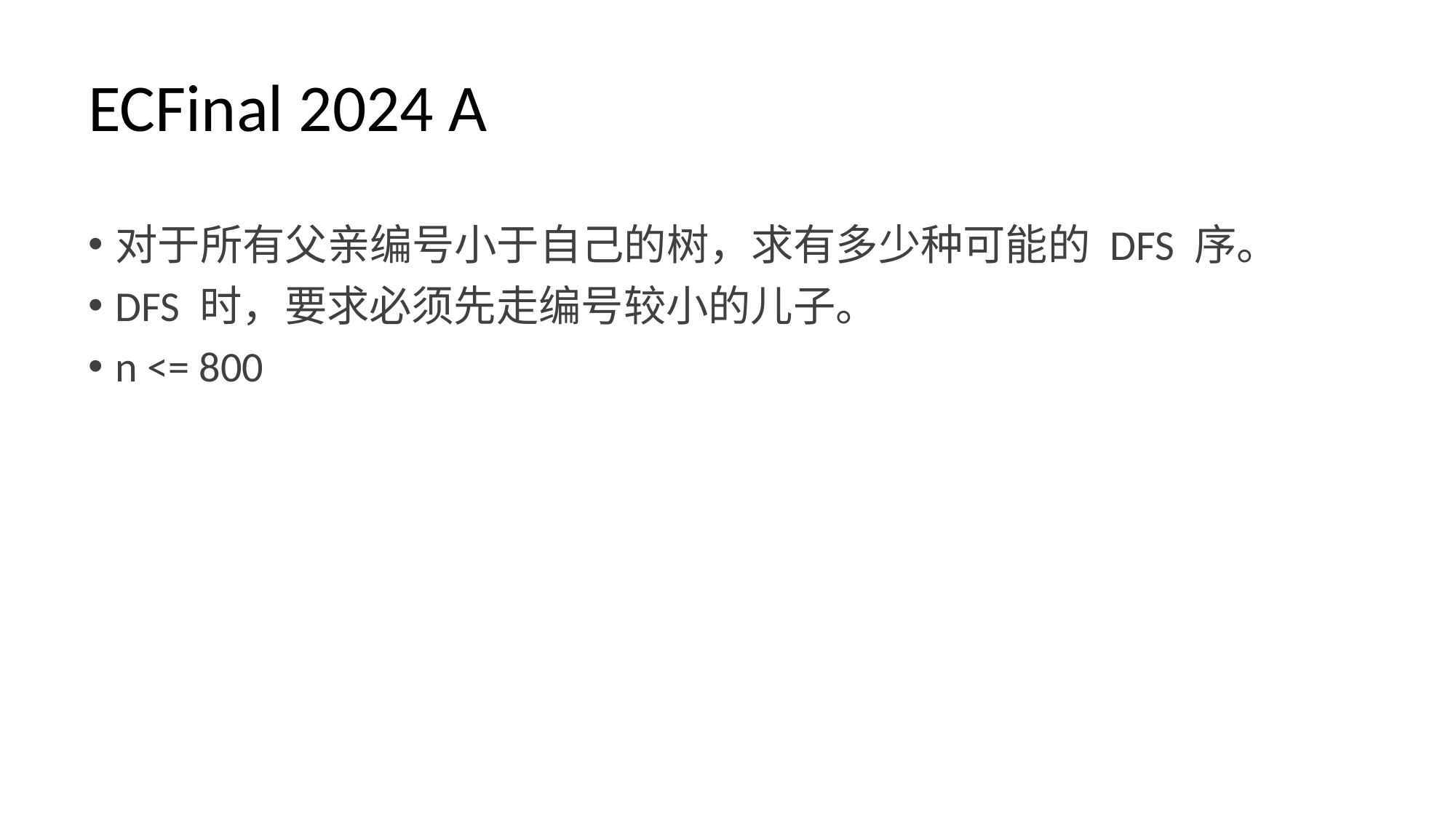

# ECFinal 2024 A
对于所有父亲编号小于自己的树，求有多少种可能的 DFS 序。
DFS 时，要求必须先走编号较小的儿子。
n <= 800